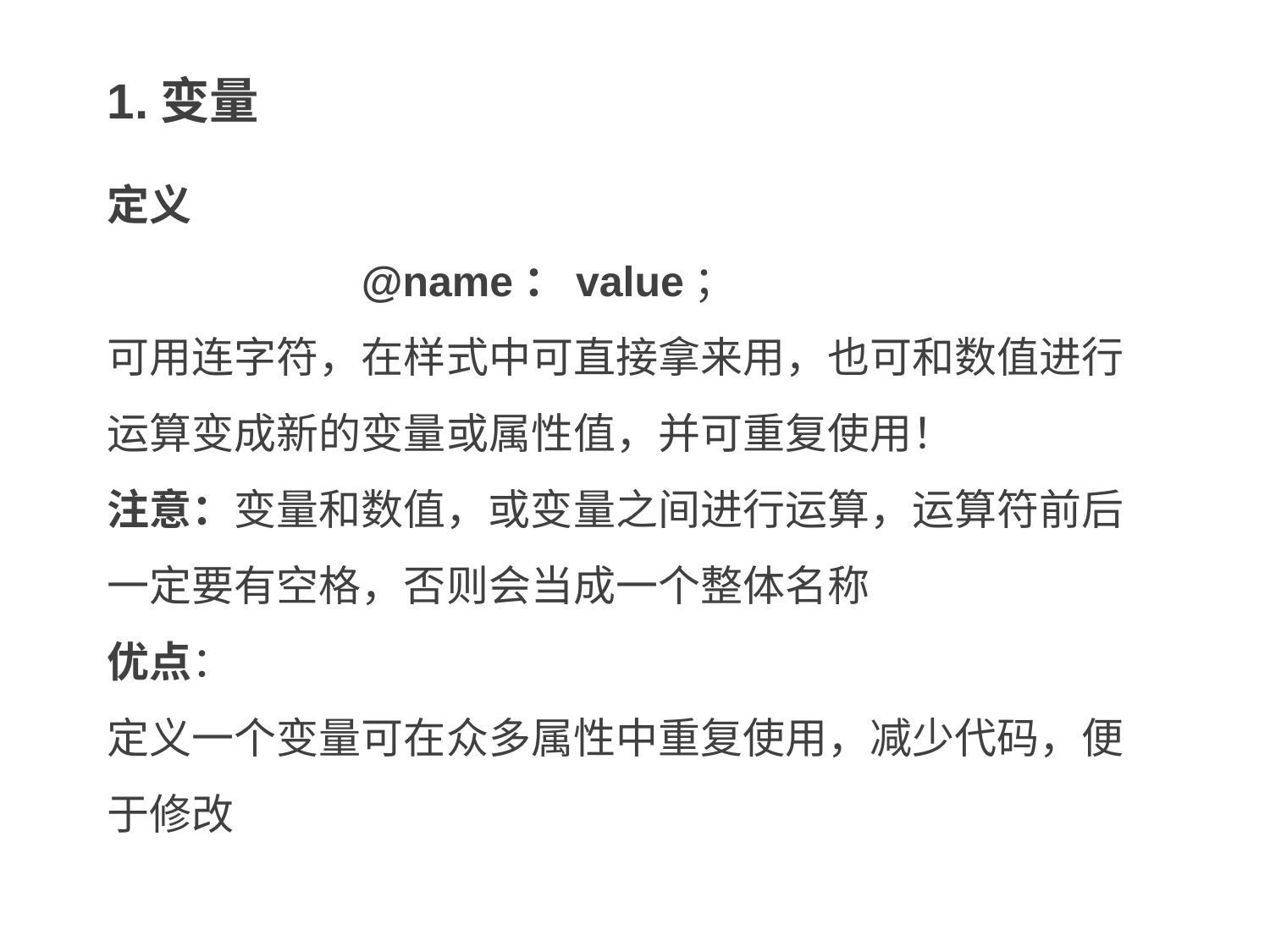

1.变量
定义
		@name：value；
可用连字符，在样式中可直接拿来用，也可和数值进行运算变成新的变量或属性值，并可重复使用！
注意：变量和数值，或变量之间进行运算，运算符前后一定要有空格，否则会当成一个整体名称
优点：
定义一个变量可在众多属性中重复使用，减少代码，便于修改